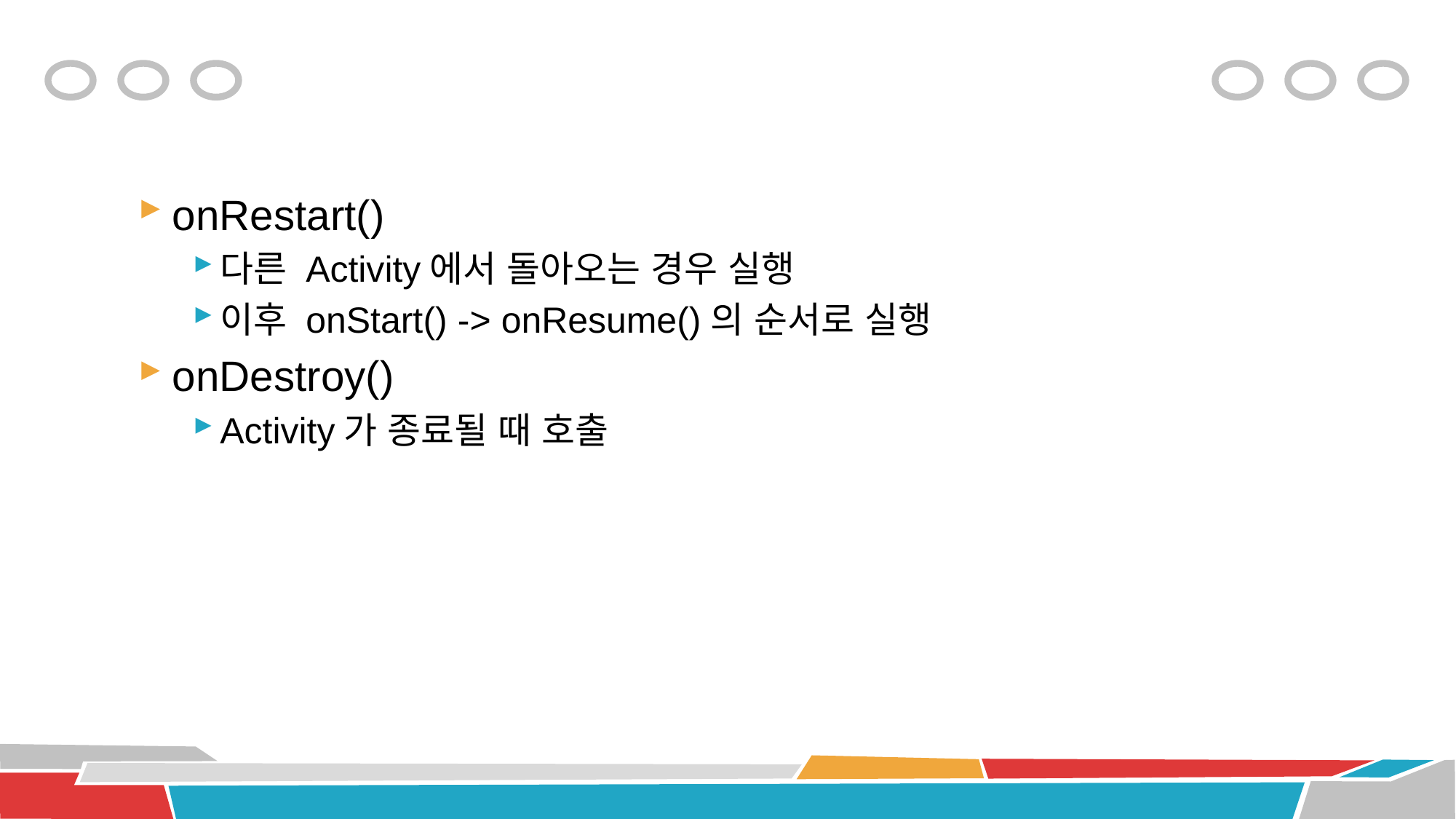

#
onRestart()
다른 Activity에서 돌아오는 경우 실행
이후 onStart() -> onResume()의 순서로 실행
onDestroy()
Activity가 종료될 때 호출